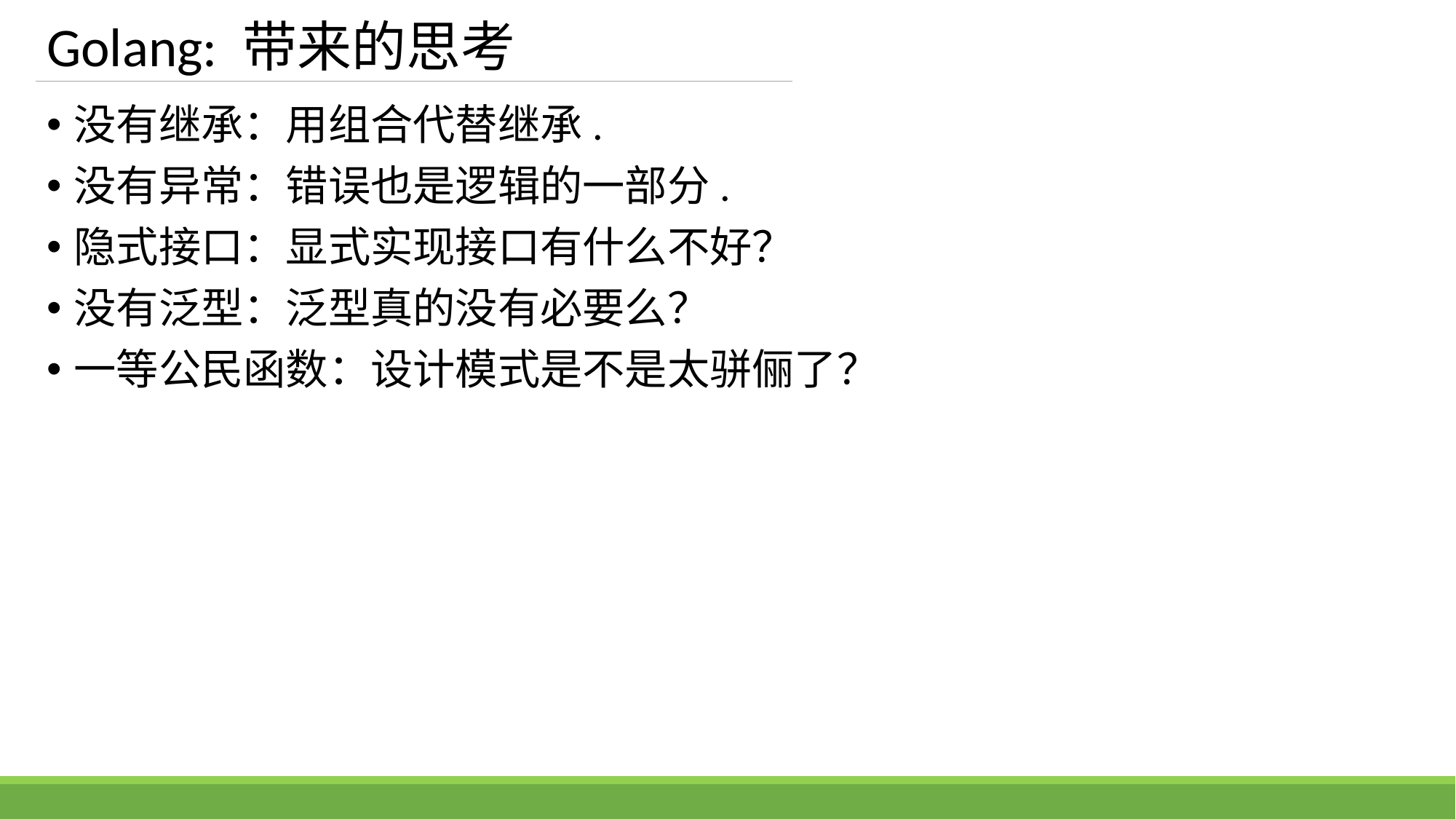

# Golang: 带来的思考
没有继承：用组合代替继承.
没有异常：错误也是逻辑的一部分.
隐式接口：显式实现接口有什么不好？
没有泛型：泛型真的没有必要么？
一等公民函数：设计模式是不是太骈俪了？